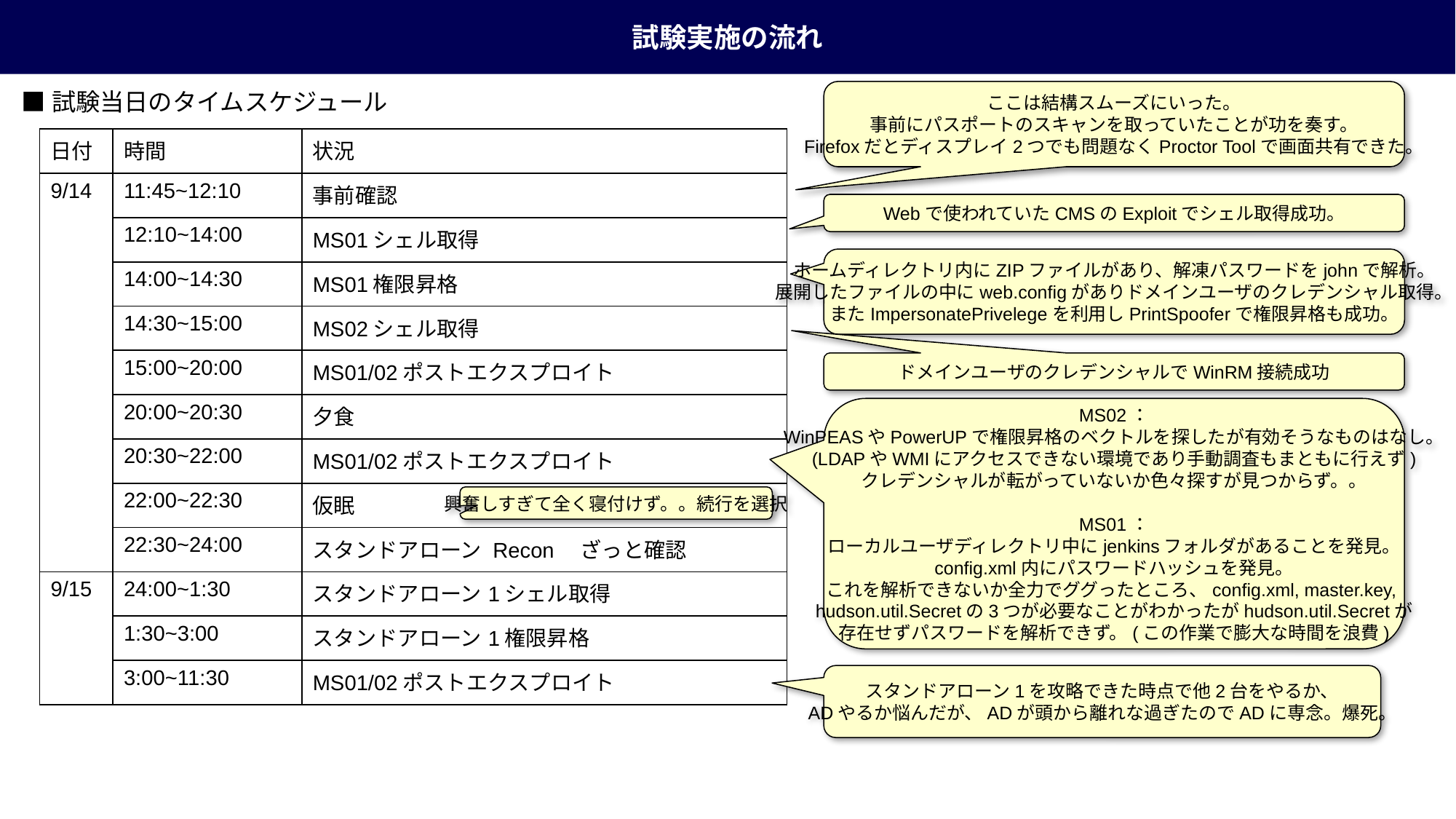

試験実施の流れ
■試験当日のタイムスケジュール
ここは結構スムーズにいった。
事前にパスポートのスキャンを取っていたことが功を奏す。
Firefoxだとディスプレイ2つでも問題なくProctor Toolで画面共有できた。
| 日付 | 時間 | 状況 |
| --- | --- | --- |
| 9/14 | 11:45~12:10 | 事前確認 |
|  | 12:10~14:00 | MS01シェル取得 |
|  | 14:00~14:30 | MS01権限昇格 |
|  | 14:30~15:00 | MS02シェル取得 |
|  | 15:00~20:00 | MS01/02ポストエクスプロイト |
|  | 20:00~20:30 | 夕食 |
|  | 20:30~22:00 | MS01/02ポストエクスプロイト |
|  | 22:00~22:30 | 仮眠 |
|  | 22:30~24:00 | スタンドアローン Recon　ざっと確認 |
| 9/15 | 24:00~1:30 | スタンドアローン1シェル取得 |
|  | 1:30~3:00 | スタンドアローン1権限昇格 |
|  | 3:00~11:30 | MS01/02ポストエクスプロイト |
Webで使われていたCMSのExploitでシェル取得成功。
ホームディレクトリ内にZIPファイルがあり、解凍パスワードをjohnで解析。
展開したファイルの中にweb.configがありドメインユーザのクレデンシャル取得。
またImpersonatePrivelegeを利用しPrintSpooferで権限昇格も成功。
ドメインユーザのクレデンシャルでWinRM接続成功
MS02：
WinPEASやPowerUPで権限昇格のベクトルを探したが有効そうなものはなし。
(LDAPやWMIにアクセスできない環境であり手動調査もまともに行えず)
クレデンシャルが転がっていないか色々探すが見つからず。。

MS01：
ローカルユーザディレクトリ中にjenkinsフォルダがあることを発見。
config.xml内にパスワードハッシュを発見。
これを解析できないか全力でググったところ、config.xml, master.key,
hudson.util.Secretの3つが必要なことがわかったがhudson.util.Secretが
存在せずパスワードを解析できず。(この作業で膨大な時間を浪費)
興奮しすぎて全く寝付けず。。続行を選択
スタンドアローン1を攻略できた時点で他2台をやるか、
ADやるか悩んだが、ADが頭から離れな過ぎたのでADに専念。爆死。